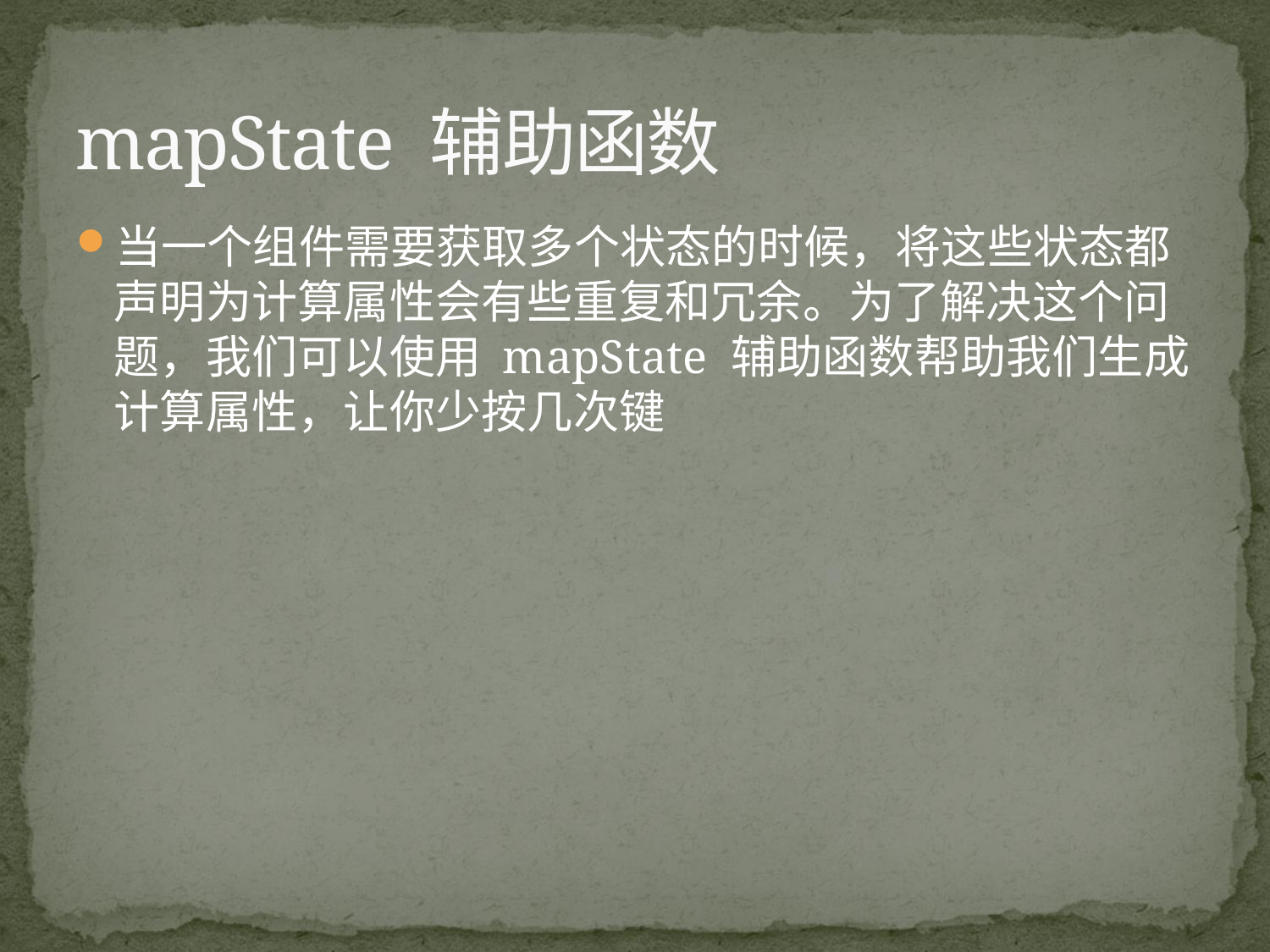

# mapState 辅助函数
当一个组件需要获取多个状态的时候，将这些状态都声明为计算属性会有些重复和冗余。为了解决这个问题，我们可以使用 mapState 辅助函数帮助我们生成计算属性，让你少按几次键